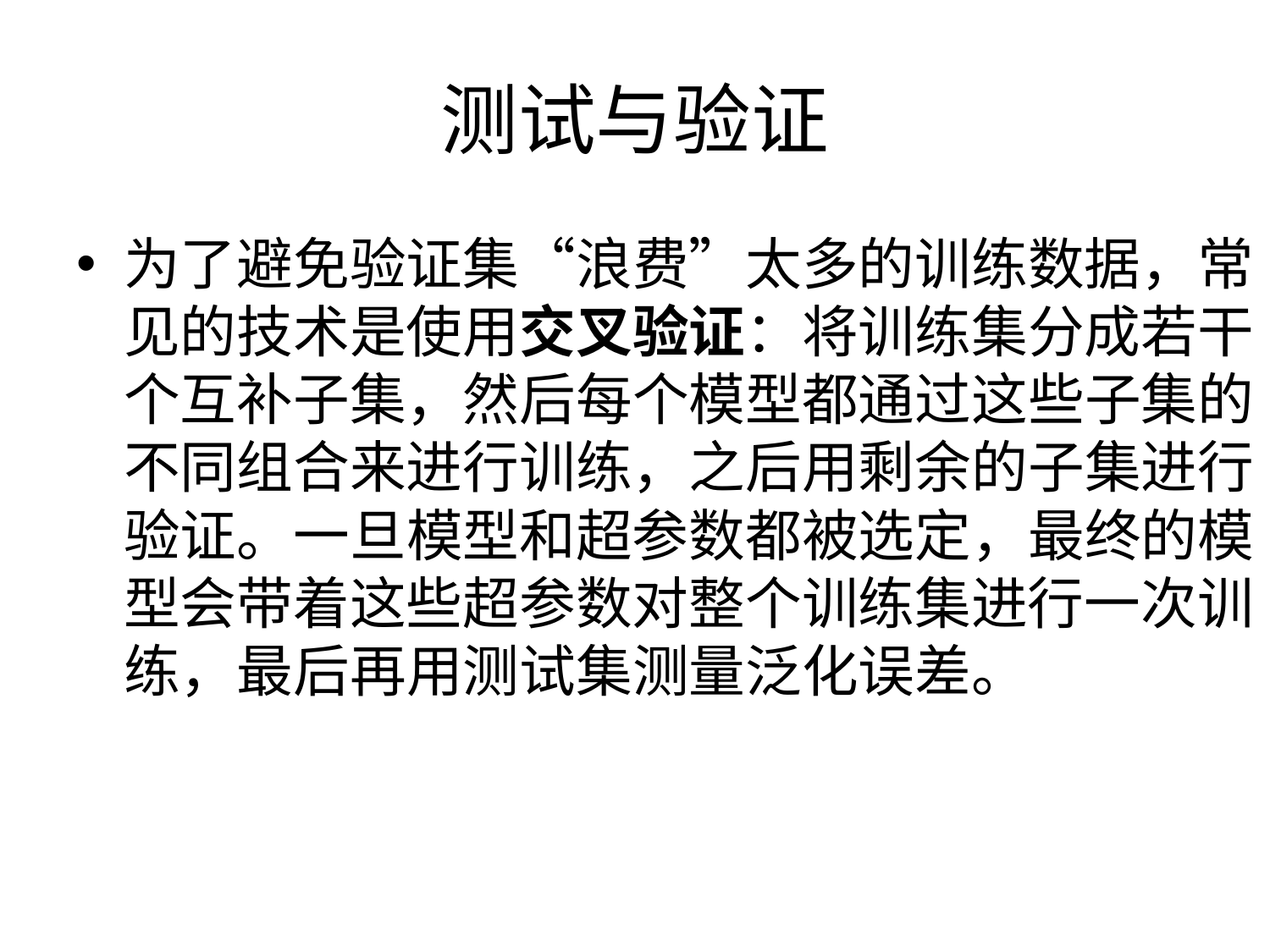

# 测试与验证
为了避免验证集“浪费”太多的训练数据，常见的技术是使用交叉验证：将训练集分成若干个互补子集，然后每个模型都通过这些子集的不同组合来进行训练，之后用剩余的子集进行验证。一旦模型和超参数都被选定，最终的模型会带着这些超参数对整个训练集进行一次训练，最后再用测试集测量泛化误差。